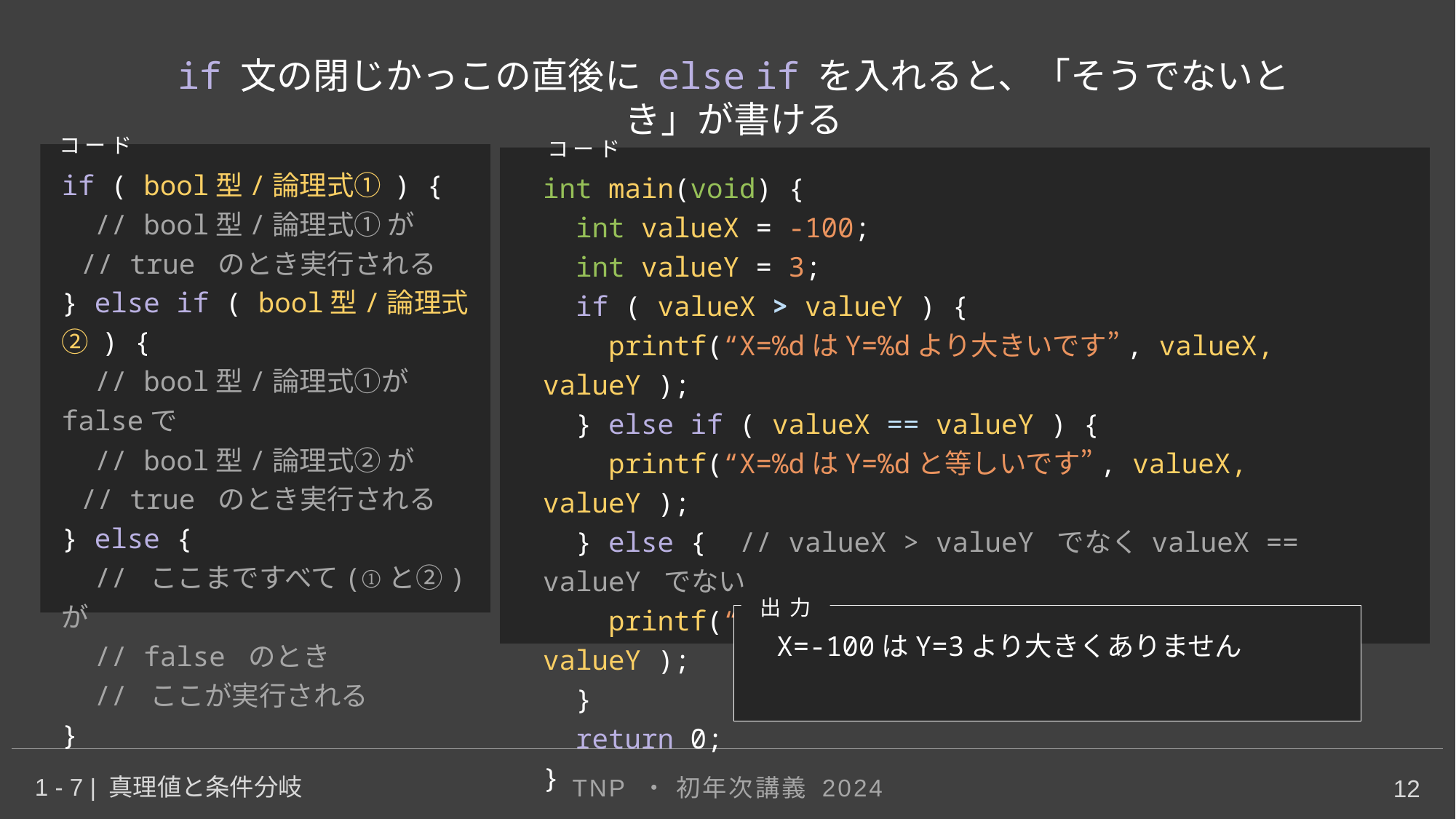

if 文の閉じかっこの直後に else if を入れると、「そうでないとき」が書ける
コード
if ( bool型/論理式① ) {
  // bool型/論理式① が
  // true のとき実行される
} else if ( bool型/論理式② ) {
  // bool型/論理式①がfalseで
  // bool型/論理式② が
  // true のとき実行される
} else {
  // ここまですべて(①と②) が
  // false のとき
  // ここが実行される
}
コード
int main(void) {
  int valueX = -100;
  int valueY = 3;
  if ( valueX > valueY ) {
    printf(“X=%dはY=%dより大きいです”, valueX, valueY );
  } else if ( valueX == valueY ) {
    printf(“X=%dはY=%dと等しいです”, valueX, valueY );
  } else {  // valueX > valueY でなく valueX == valueY でない
    printf(“X=%dはY=%dより小さいです”, valueX, valueY );
  }
  return 0;
}
出力
X=-100はY=3より大きくありません
12
1 - 7 | 真理値と条件分岐